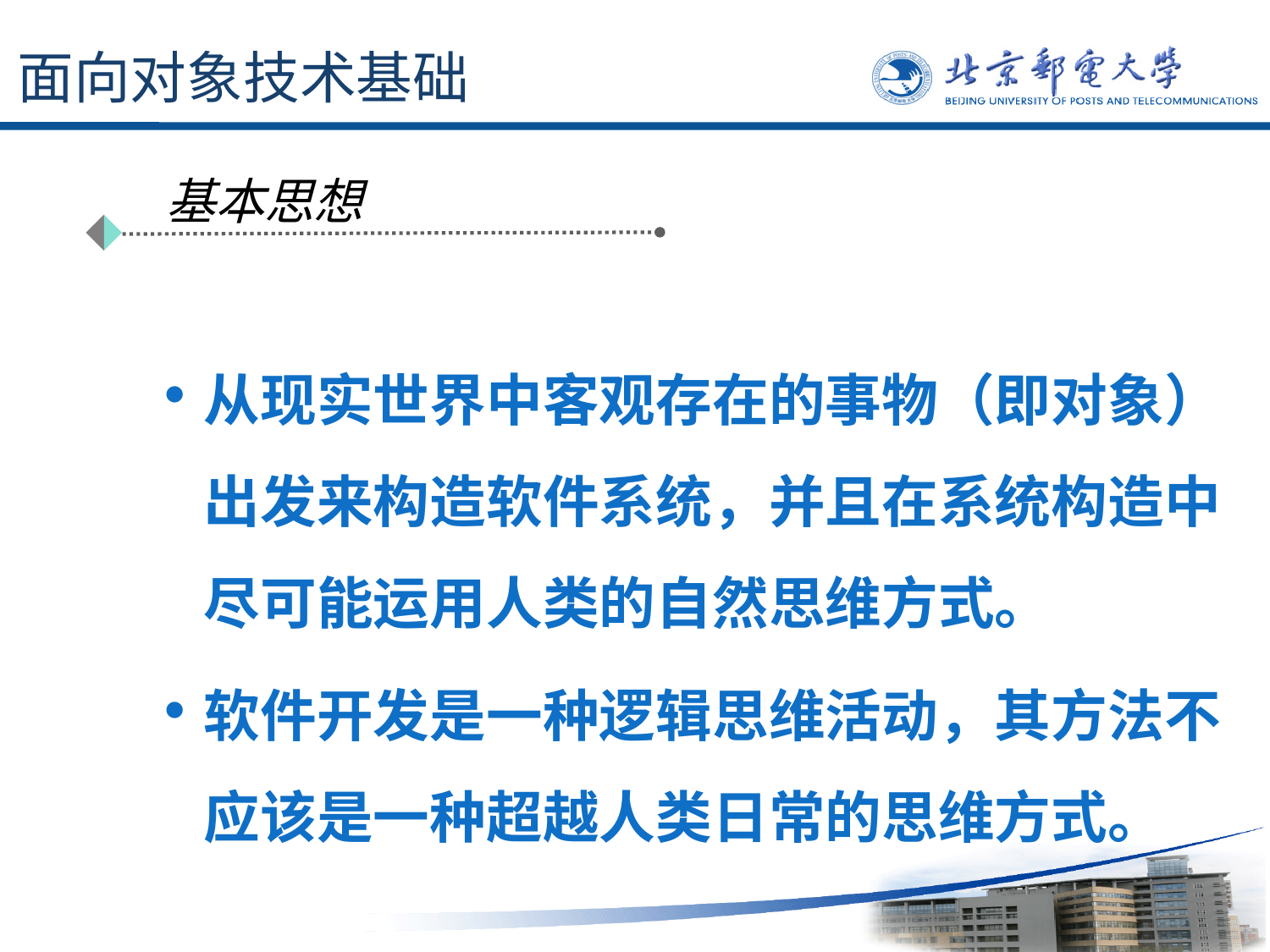

# 面向对象技术基础

基本思想

从现实世界中客观存在的事物（即对象）出发来构造软件系统，并且在系统构造中尽可能运用人类的自然思维方式。
软件开发是一种逻辑思维活动，其方法不应该是一种超越人类日常的思维方式。